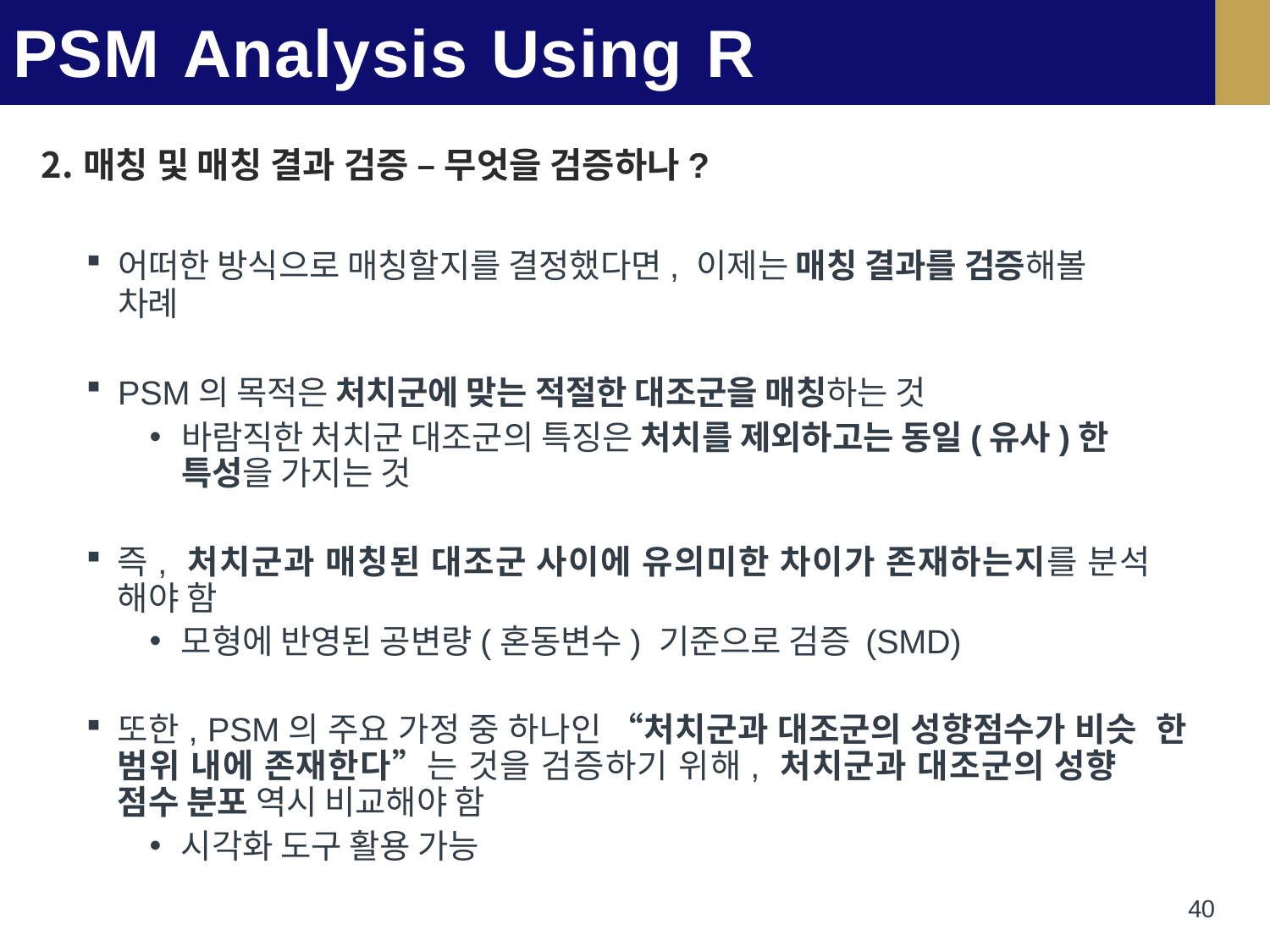

# PSM Analysis Using R
매칭 및 매칭 결과 검증 – 무엇을 검증하나?
어떠한 방식으로 매칭할지를 결정했다면, 이제는 매칭 결과를 검증해볼
차례
PSM의 목적은 처치군에 맞는 적절한 대조군을 매칭하는 것
바람직한 처치군 대조군의 특징은 처치를 제외하고는 동일(유사)한 특성을 가지는 것
즉, 처치군과 매칭된 대조군 사이에 유의미한 차이가 존재하는지를 분석 	해야 함
모형에 반영된 공변량(혼동변수) 기준으로 검증 (SMD)
또한, PSM의 주요 가정 중 하나인 “처치군과 대조군의 성향점수가 비슷 	한 범위 내에 존재한다”는 것을 검증하기 위해, 처치군과 대조군의 성향 	점수 분포 역시 비교해야 함
시각화 도구 활용 가능
40